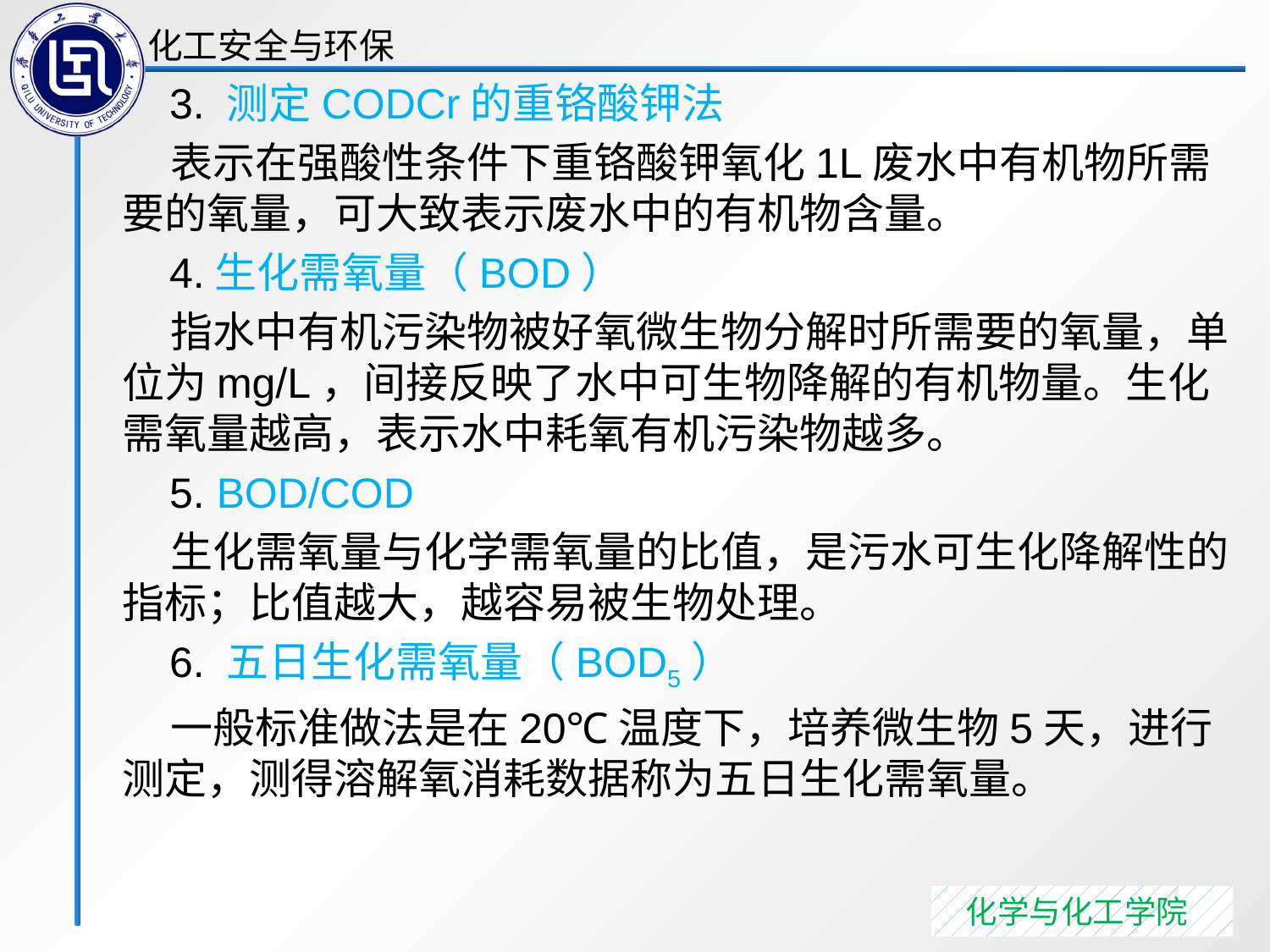

3. 测定CODCr的重铬酸钾法
    表示在强酸性条件下重铬酸钾氧化1L废水中有机物所需要的氧量，可大致表示废水中的有机物含量。
    4.生化需氧量（BOD）
    指水中有机污染物被好氧微生物分解时所需要的氧量，单位为mg/L，间接反映了水中可生物降解的有机物量。生化需氧量越高，表示水中耗氧有机污染物越多。
    5. BOD/COD
    生化需氧量与化学需氧量的比值，是污水可生化降解性的指标；比值越大，越容易被生物处理。
    6. 五日生化需氧量（BOD5）
    一般标准做法是在20℃温度下，培养微生物5天，进行测定，测得溶解氧消耗数据称为五日生化需氧量。